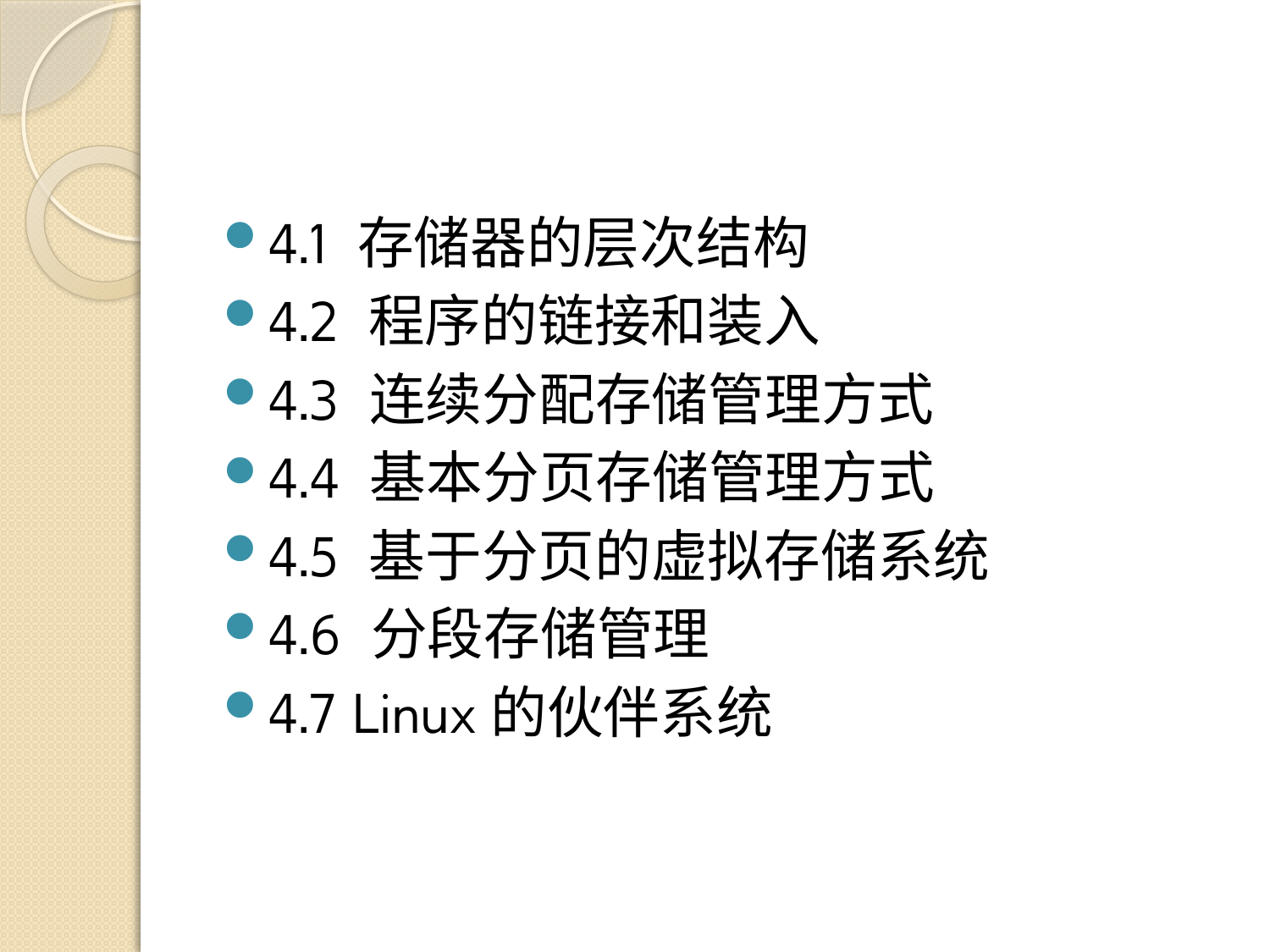

#
4.1 存储器的层次结构
4.2 程序的链接和装入
4.3 连续分配存储管理方式
4.4 基本分页存储管理方式
4.5 基于分页的虚拟存储系统
4.6 分段存储管理
4.7 Linux的伙伴系统